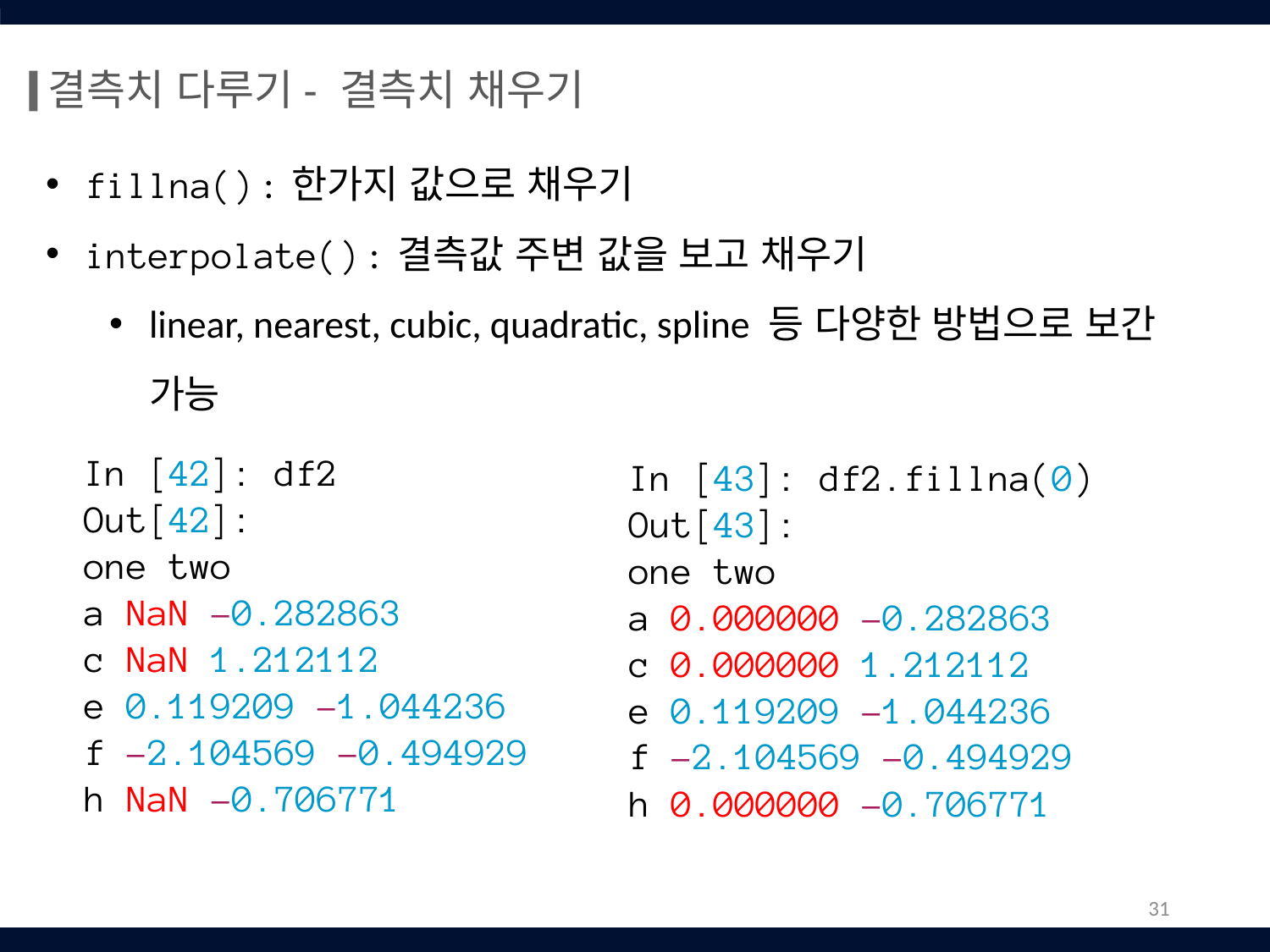

결측치 다루기- 결측치 채우기
fillna() : 한가지 값으로 채우기
interpolate() : 결측값 주변 값을 보고 채우기
linear, nearest, cubic, quadratic, spline 등 다양한 방법으로 보간 가능
In [42]: df2
Out[42]:
one two
a NaN -0.282863
c NaN 1.212112
e 0.119209 -1.044236
f -2.104569 -0.494929
h NaN -0.706771
In [43]: df2.fillna(0)
Out[43]:
one two
a 0.000000 -0.282863
c 0.000000 1.212112
e 0.119209 -1.044236
f -2.104569 -0.494929
h 0.000000 -0.706771
31